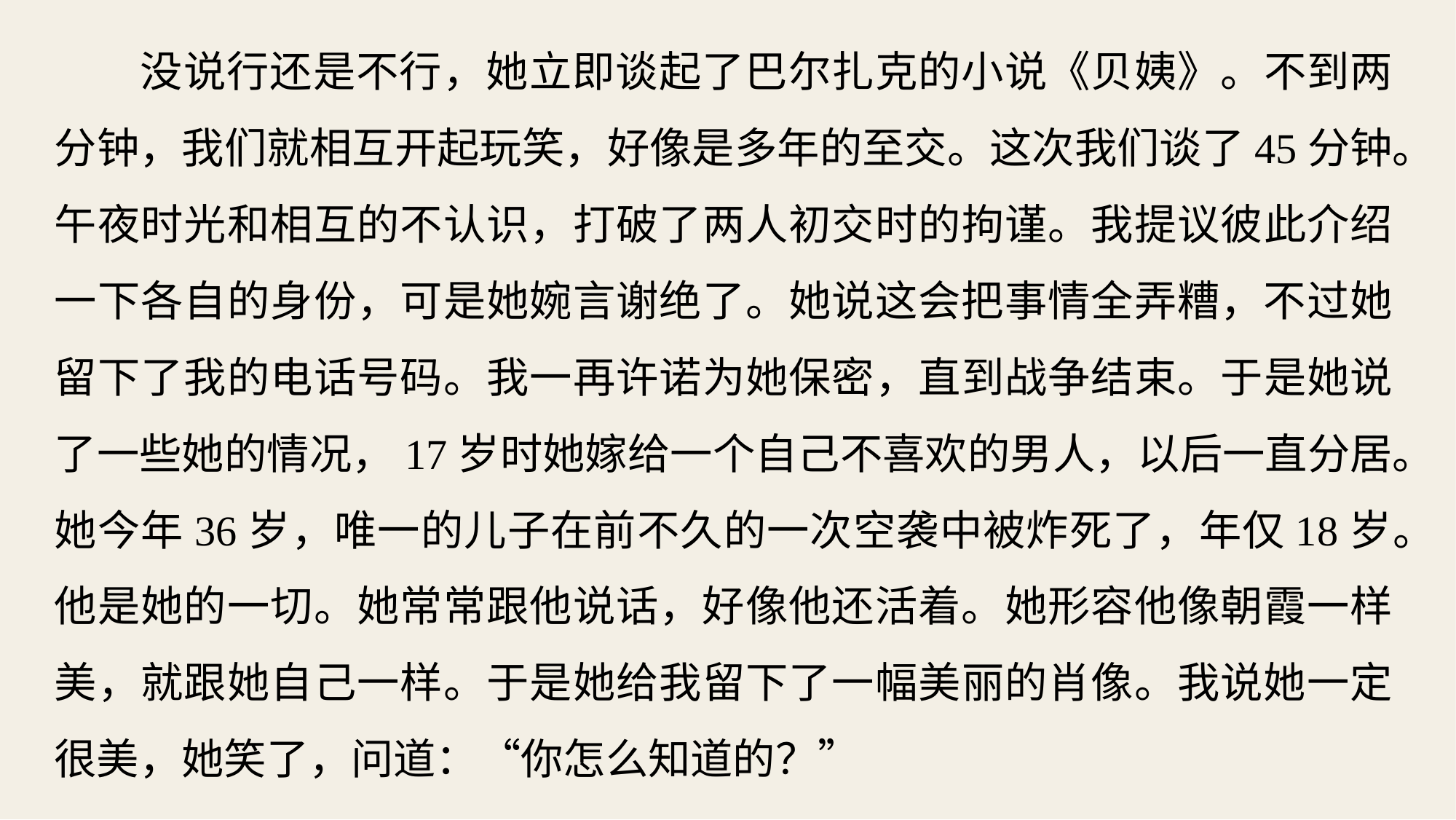

没说行还是不行，她立即谈起了巴尔扎克的小说《贝姨》。不到两分钟，我们就相互开起玩笑，好像是多年的至交。这次我们谈了45分钟。午夜时光和相互的不认识，打破了两人初交时的拘谨。我提议彼此介绍一下各自的身份，可是她婉言谢绝了。她说这会把事情全弄糟，不过她留下了我的电话号码。我一再许诺为她保密，直到战争结束。于是她说了一些她的情况，17岁时她嫁给一个自己不喜欢的男人，以后一直分居。她今年36岁，唯一的儿子在前不久的一次空袭中被炸死了，年仅18岁。他是她的一切。她常常跟他说话，好像他还活着。她形容他像朝霞一样美，就跟她自己一样。于是她给我留下了一幅美丽的肖像。我说她一定很美，她笑了，问道：“你怎么知道的？”